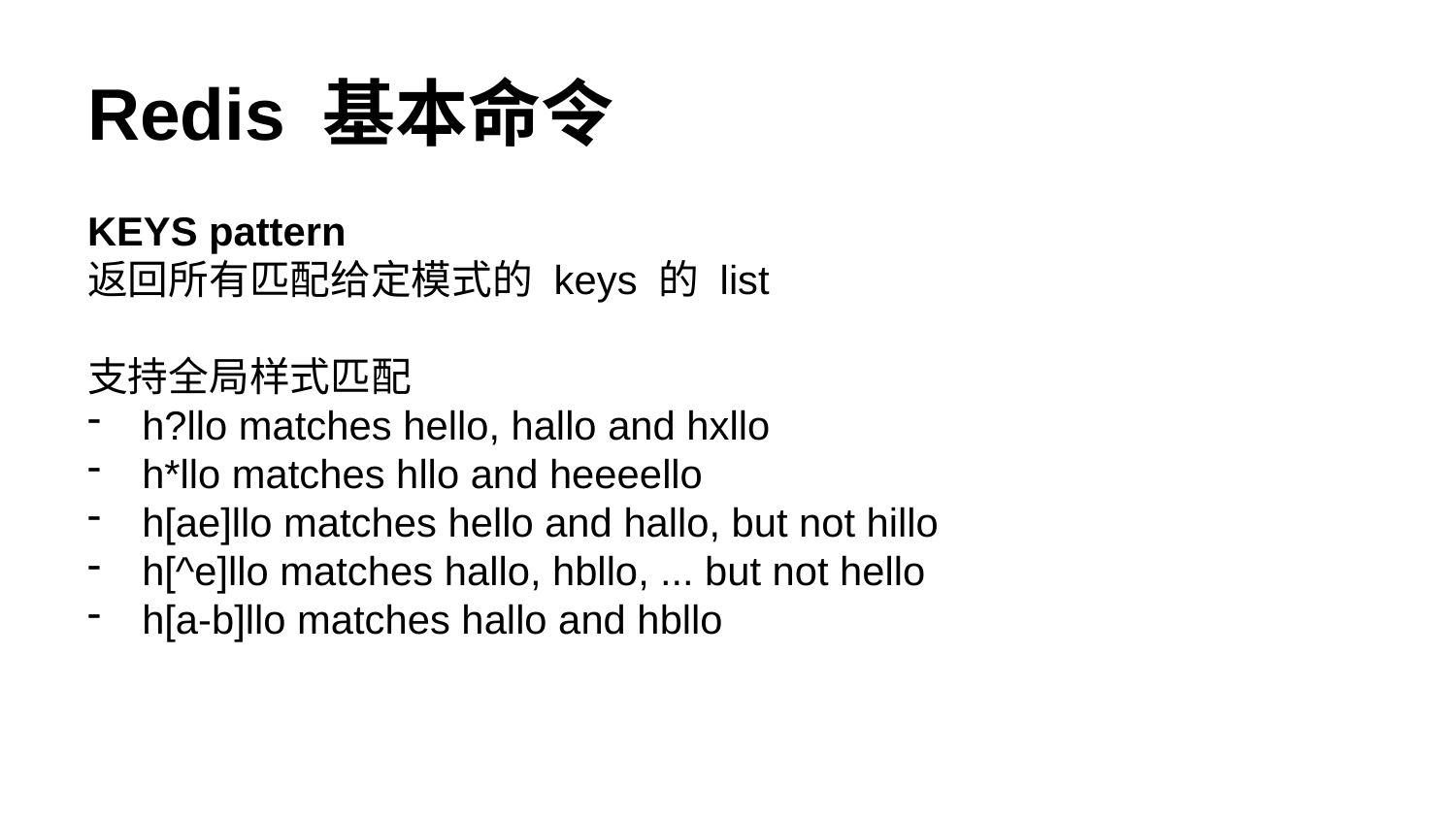

# Redis 基本命令
KEYS pattern
返回所有匹配给定模式的 keys 的 list

支持全局样式匹配
h?llo matches hello, hallo and hxllo
h*llo matches hllo and heeeello
h[ae]llo matches hello and hallo, but not hillo
h[^e]llo matches hallo, hbllo, ... but not hello
h[a-b]llo matches hallo and hbllo